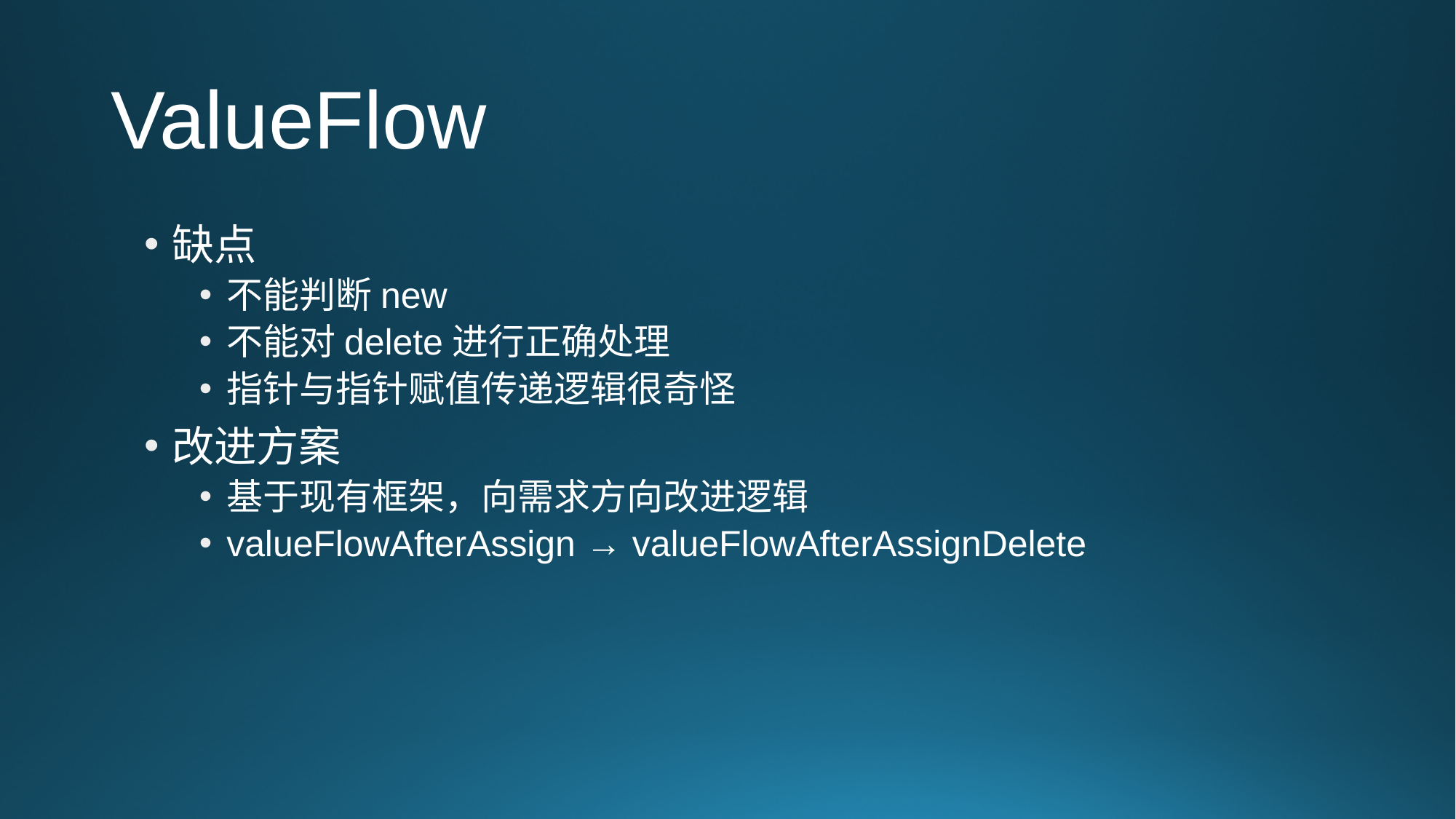

# ValueFlow
缺点
不能判断new
不能对delete进行正确处理
指针与指针赋值传递逻辑很奇怪
改进方案
基于现有框架，向需求方向改进逻辑
valueFlowAfterAssign → valueFlowAfterAssignDelete